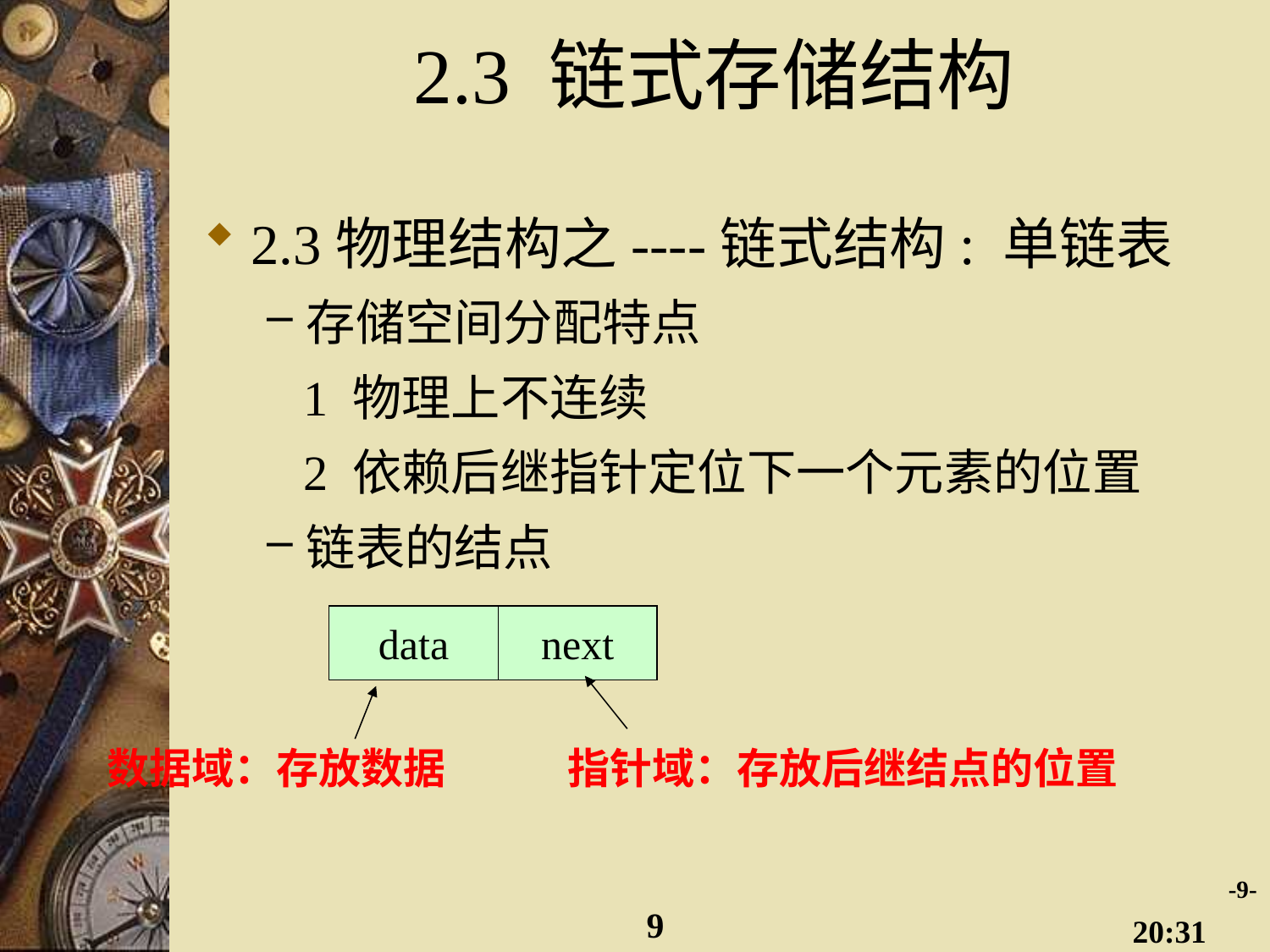

# 2.3 链式存储结构
2.3物理结构之----链式结构: 单链表
存储空间分配特点
   1 物理上不连续
   2 依赖后继指针定位下一个元素的位置
链表的结点

data
next

数据域：存放数据
指针域：存放后继结点的位置
-9-